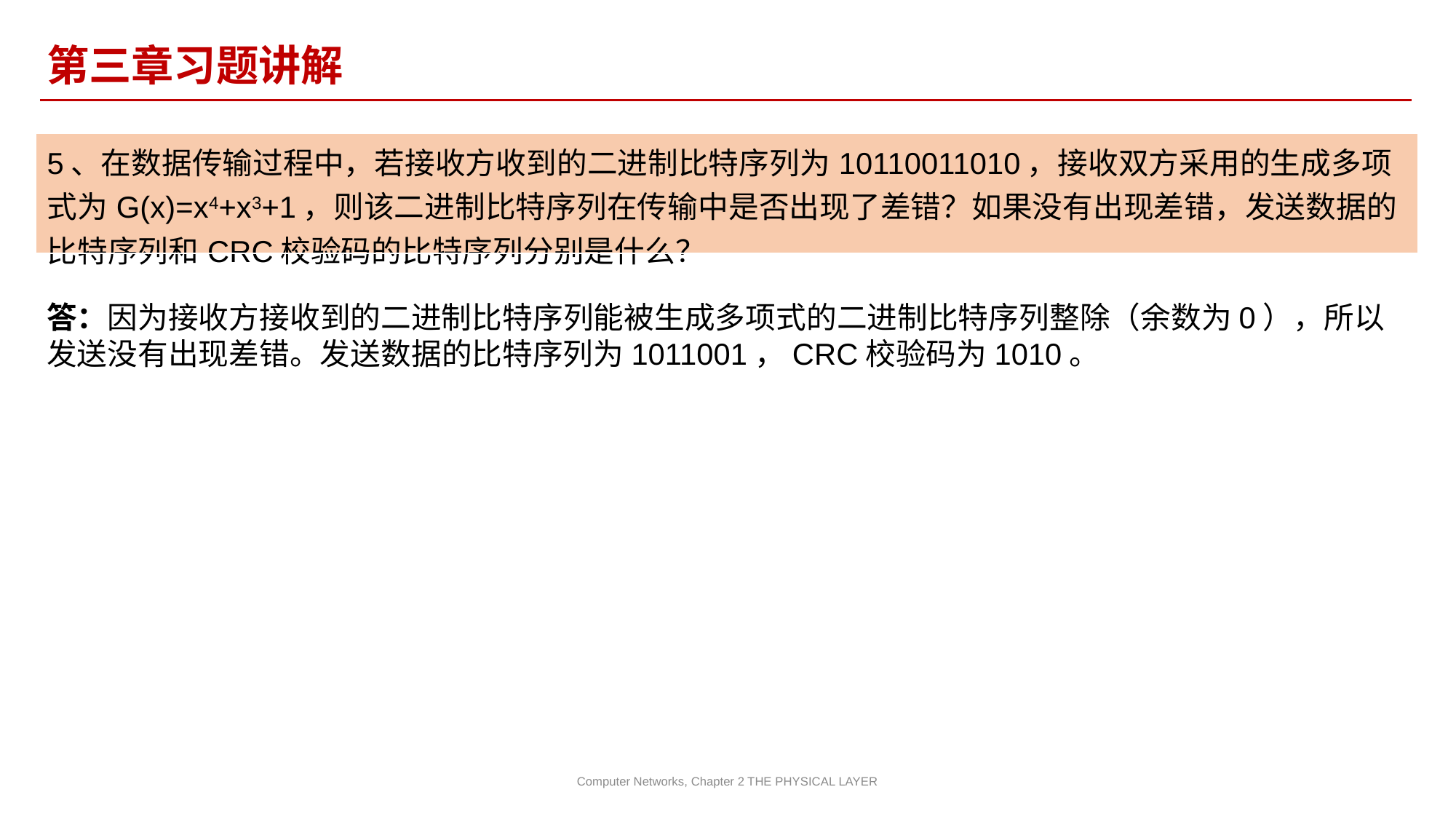

第三章习题讲解
| 5、在数据传输过程中，若接收方收到的二进制比特序列为10110011010，接收双方采用的生成多项式为G(x)=x4+x3+1，则该二进制比特序列在传输中是否出现了差错？如果没有出现差错，发送数据的比特序列和CRC校验码的比特序列分别是什么？ |
| --- |
答：因为接收方接收到的二进制比特序列能被生成多项式的二进制比特序列整除（余数为0），所以发送没有出现差错。发送数据的比特序列为1011001，CRC校验码为1010。
Computer Networks, Chapter 2 THE PHYSICAL LAYER